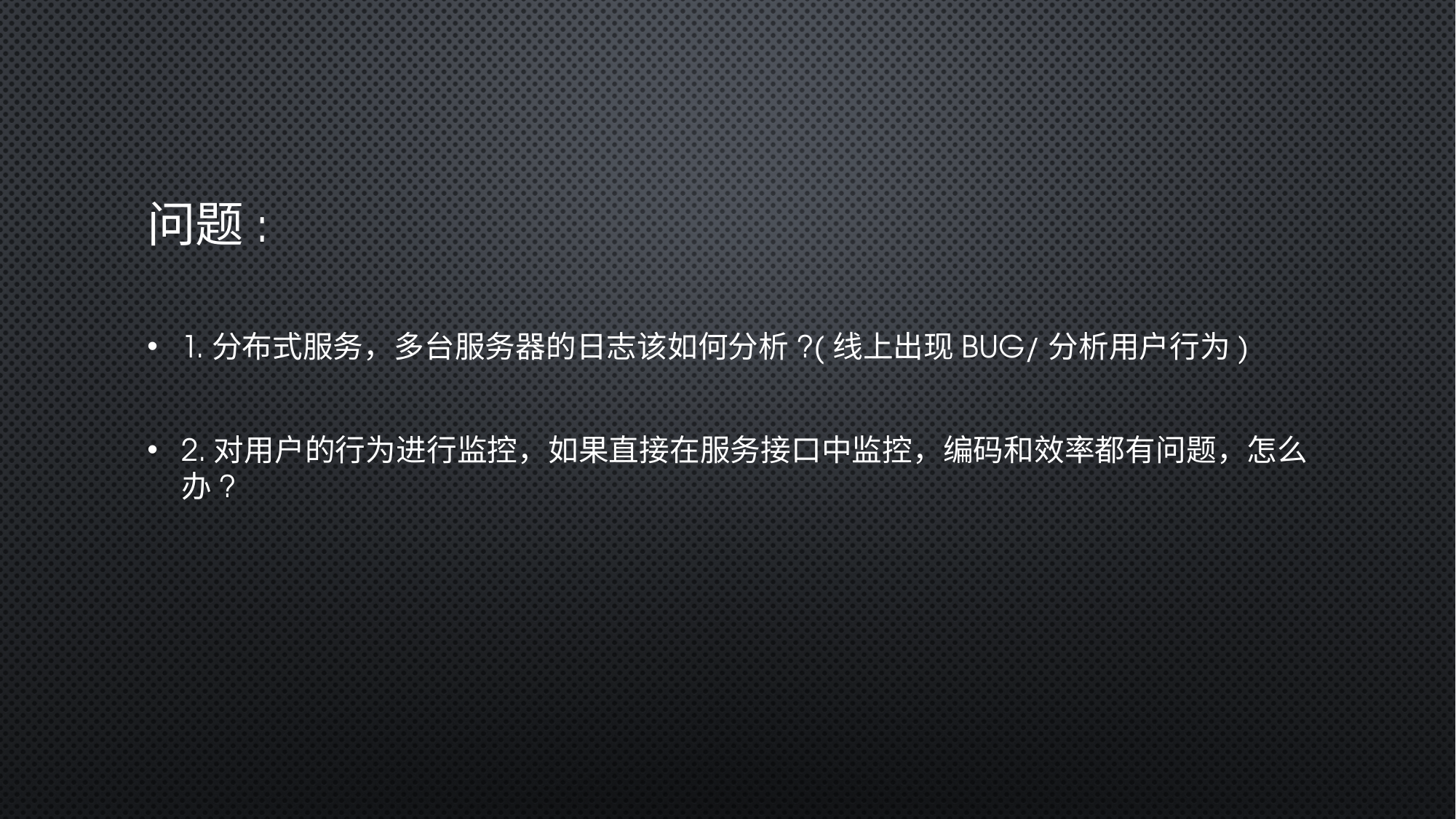

# 问题:
1.分布式服务，多台服务器的日志该如何分析?(线上出现bug/分析用户行为)

2.对用户的行为进行监控，如果直接在服务接口中监控，编码和效率都有问题，怎么办?